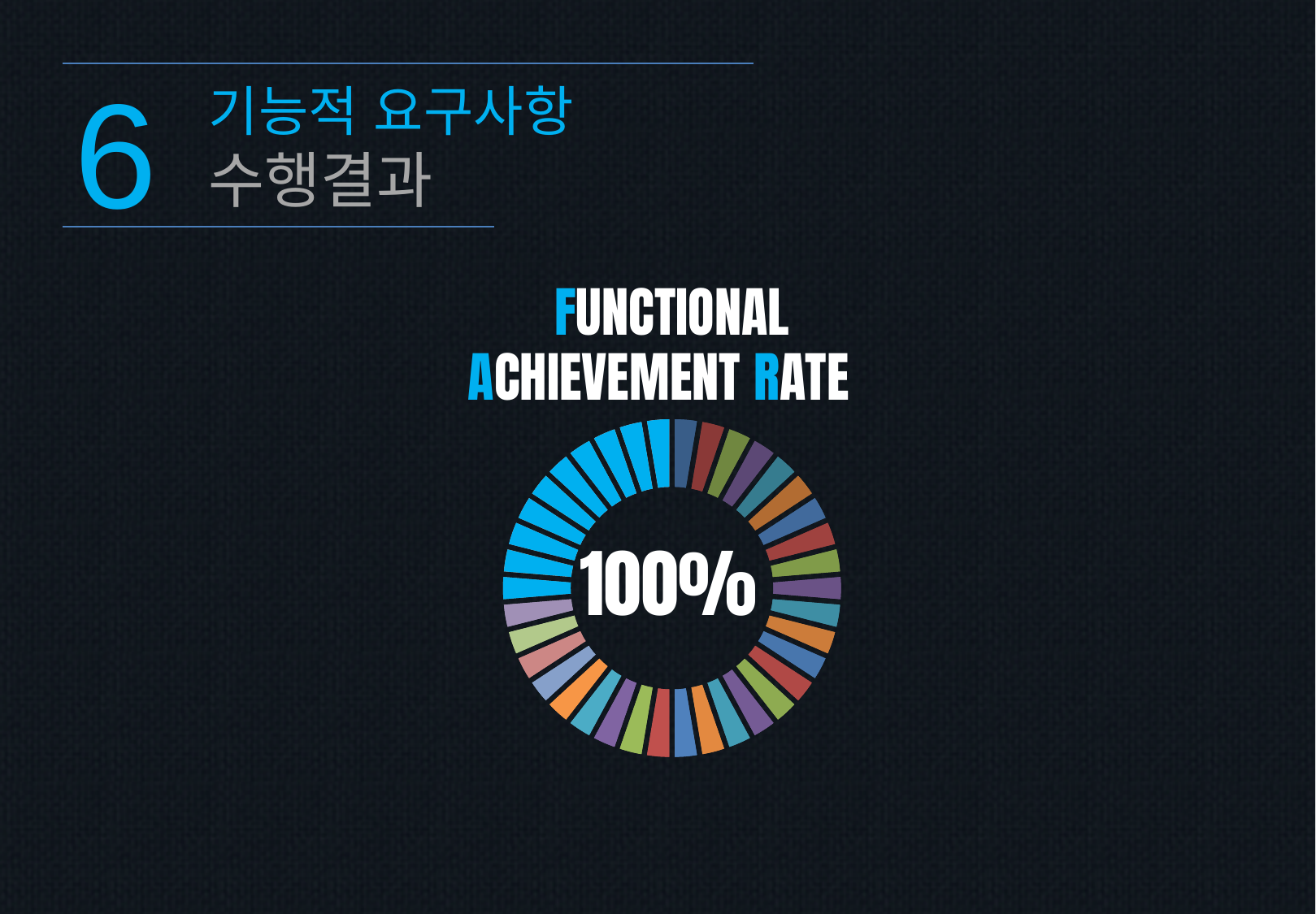

6
기능적 요구사항
수행결과
FUNCTIONAL
ACHIEVEMENT RATE

### Chart

| Category | 판매 |
|---|---|
| 1분기 | 1.0 |
| 2분기 | 1.0 |
| 3분기 | 1.0 |
| 4분기 | 1.0 |

### Chart

| Category | 판매 |
|---|---|
| 1분기 | 1.0 |
| 2분기 | 1.0 |
| 3분기 | 1.0 |
| 4분기 | 1.0 |
100%